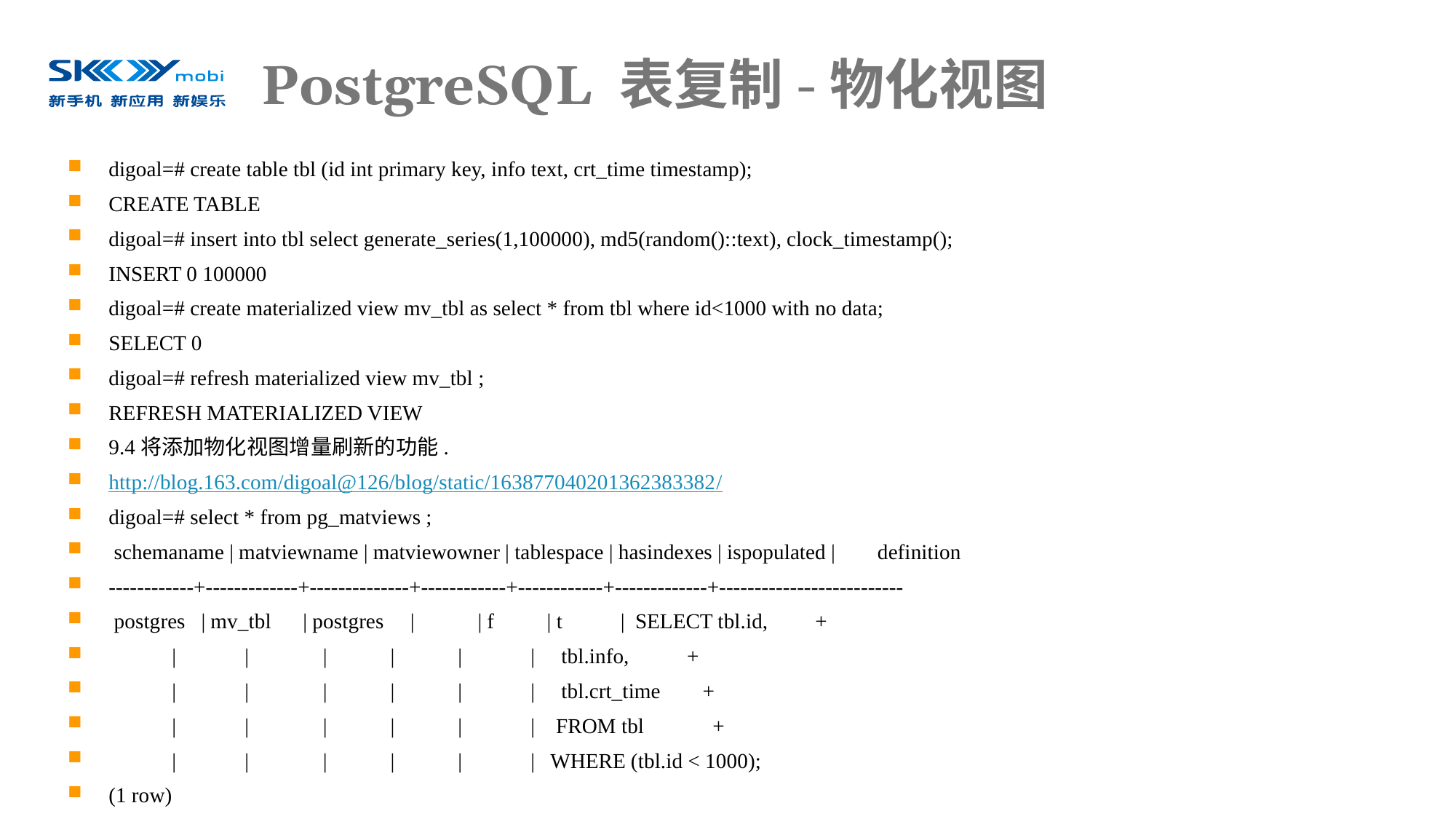

# PostgreSQL 表复制-物化视图
digoal=# create table tbl (id int primary key, info text, crt_time timestamp);
CREATE TABLE
digoal=# insert into tbl select generate_series(1,100000), md5(random()::text), clock_timestamp();
INSERT 0 100000
digoal=# create materialized view mv_tbl as select * from tbl where id<1000 with no data;
SELECT 0
digoal=# refresh materialized view mv_tbl ;
REFRESH MATERIALIZED VIEW
9.4将添加物化视图增量刷新的功能.
http://blog.163.com/digoal@126/blog/static/163877040201362383382/
digoal=# select * from pg_matviews ;
 schemaname | matviewname | matviewowner | tablespace | hasindexes | ispopulated |        definition
------------+-------------+--------------+------------+------------+-------------+--------------------------
 postgres   | mv_tbl      | postgres     |            | f          | t           |  SELECT tbl.id,         +
            |             |              |            |            |             |     tbl.info,           +
            |             |              |            |            |             |     tbl.crt_time        +
            |             |              |            |            |             |    FROM tbl             +
            |             |              |            |            |             |   WHERE (tbl.id < 1000);
(1 row)